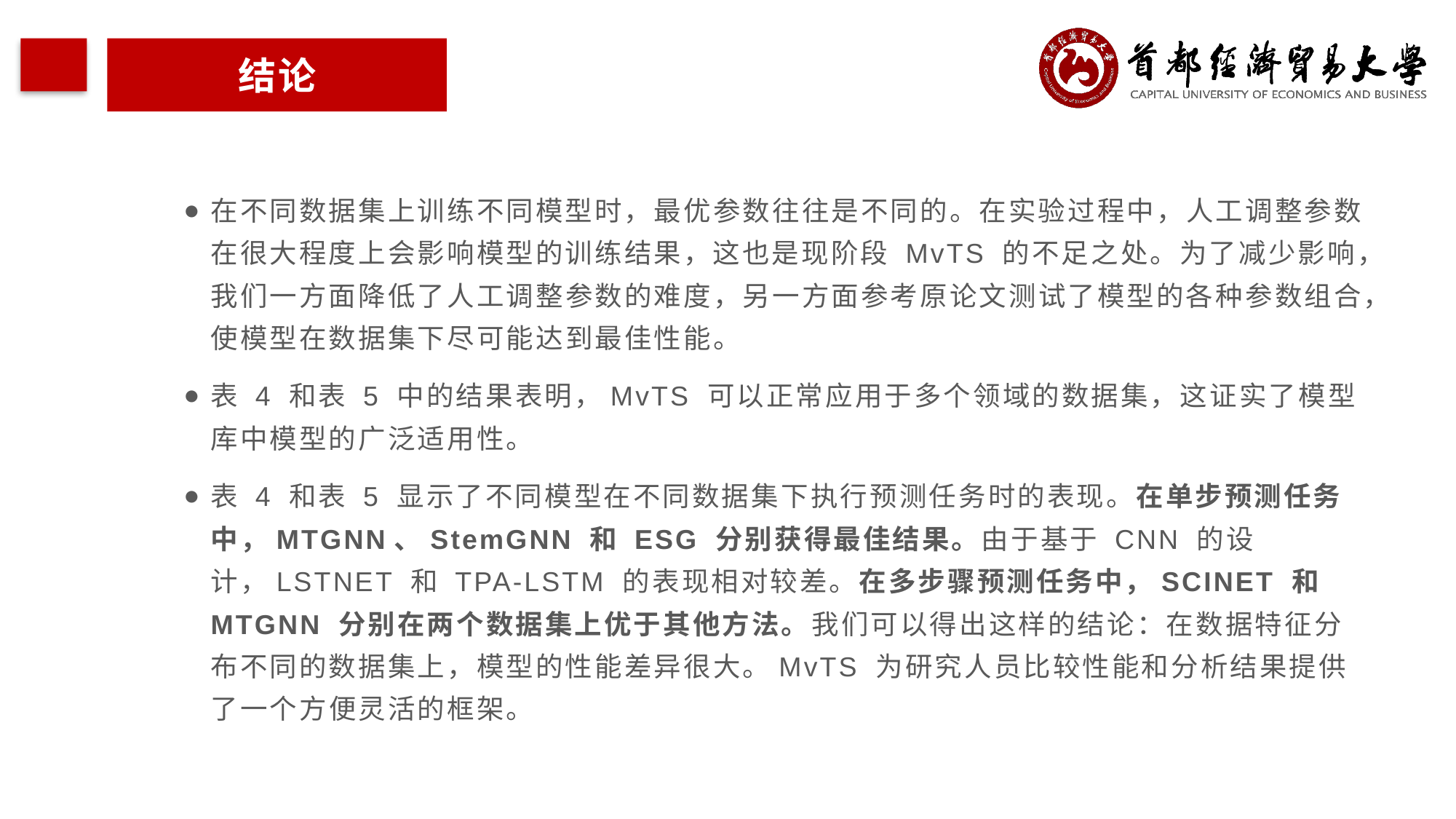

结论
在不同数据集上训练不同模型时，最优参数往往是不同的。在实验过程中，人工调整参数在很大程度上会影响模型的训练结果，这也是现阶段 MvTS 的不足之处。为了减少影响，我们一方面降低了人工调整参数的难度，另一方面参考原论文测试了模型的各种参数组合，使模型在数据集下尽可能达到最佳性能。
表 4 和表 5 中的结果表明，MvTS 可以正常应用于多个领域的数据集，这证实了模型库中模型的广泛适用性。
表 4 和表 5 显示了不同模型在不同数据集下执行预测任务时的表现。在单步预测任务中，MTGNN、StemGNN 和 ESG 分别获得最佳结果。由于基于 CNN 的设计，LSTNET 和 TPA-LSTM 的表现相对较差。在多步骤预测任务中，SCINET 和 MTGNN 分别在两个数据集上优于其他方法。我们可以得出这样的结论：在数据特征分布不同的数据集上，模型的性能差异很大。MvTS 为研究人员比较性能和分析结果提供了一个方便灵活的框架。